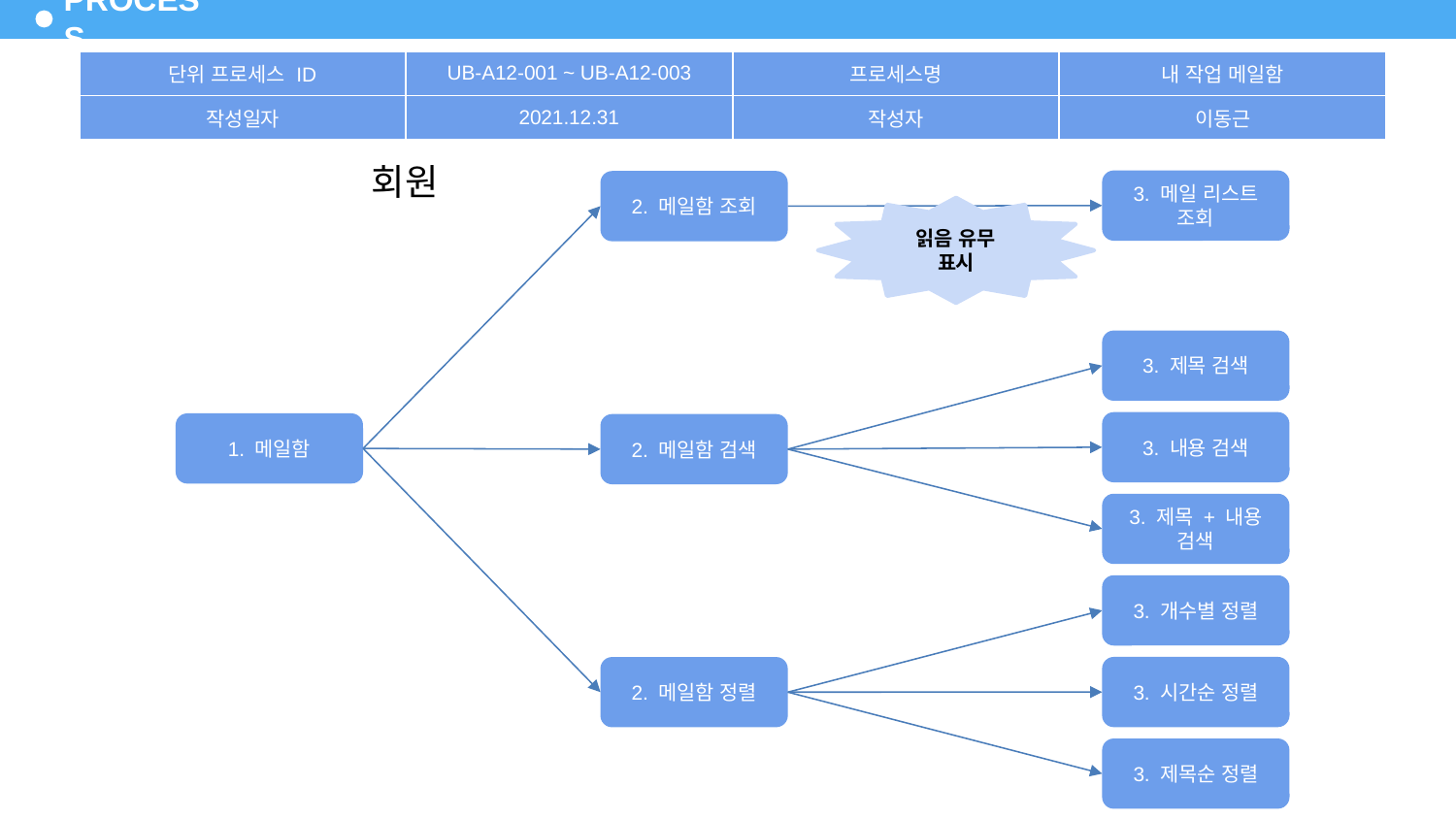

# PROCESS
| 단위 프로세스 ID | UB-A12-001 ~ UB-A12-003 | 프로세스명 | 내 작업 메일함 |
| --- | --- | --- | --- |
| 작성일자 | 2021.12.31 | 작성자 | 이동근 |
회원
3. 메일 리스트 조회
2. 메일함 조회
읽음 유무 표시
3. 제목 검색
3. 내용 검색
1. 메일함
2. 메일함 검색
3. 제목 + 내용 검색
3. 개수별 정렬
3. 시간순 정렬
2. 메일함 정렬
3. 제목순 정렬